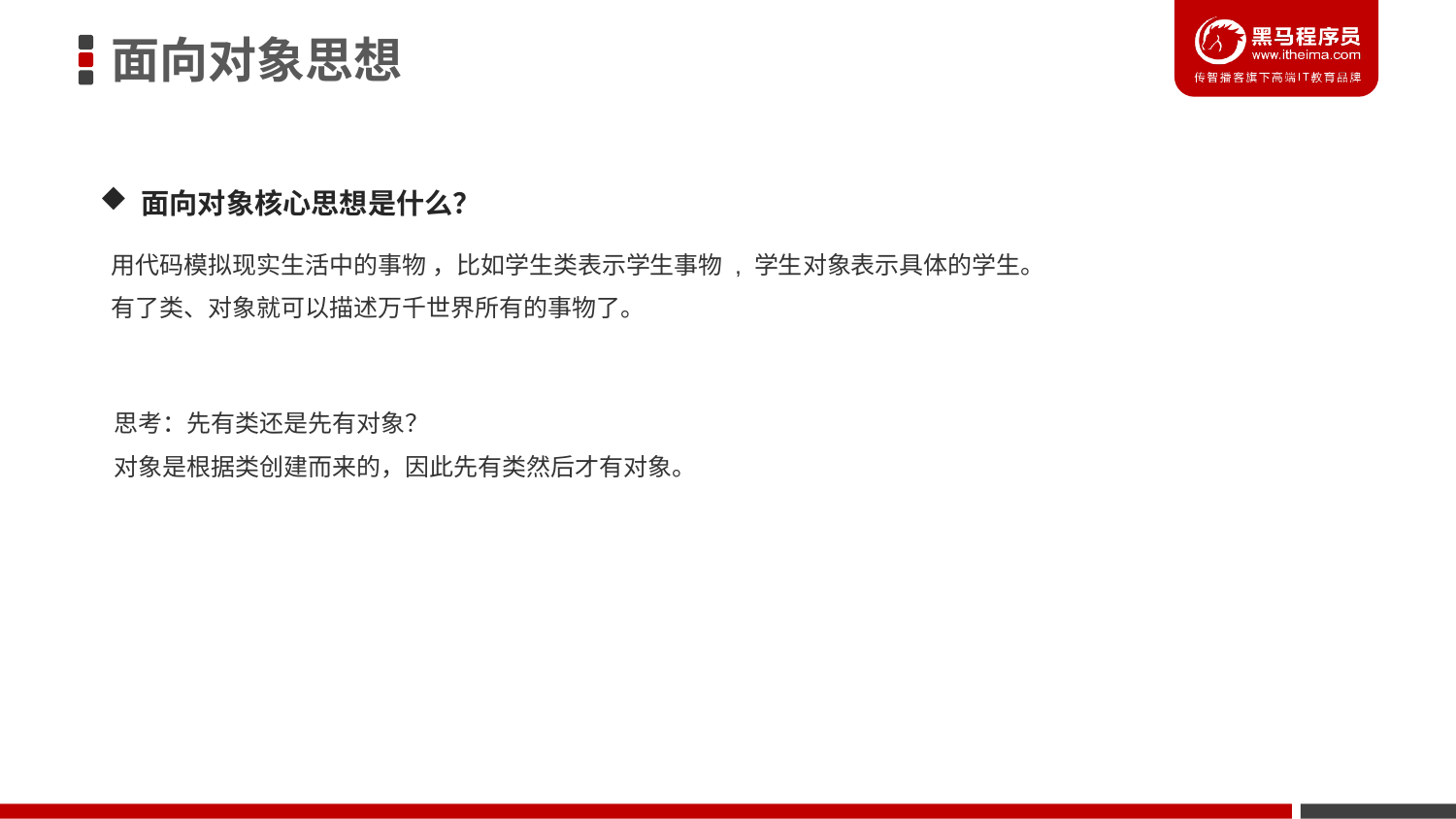

# 面向对象思想
 面向对象核心思想是什么？
用代码模拟现实生活中的事物 ，比如学生类表示学生事物 , 学生对象表示具体的学生。
有了类、对象就可以描述万千世界所有的事物了。

思考：先有类还是先有对象？
对象是根据类创建而来的，因此先有类然后才有对象。